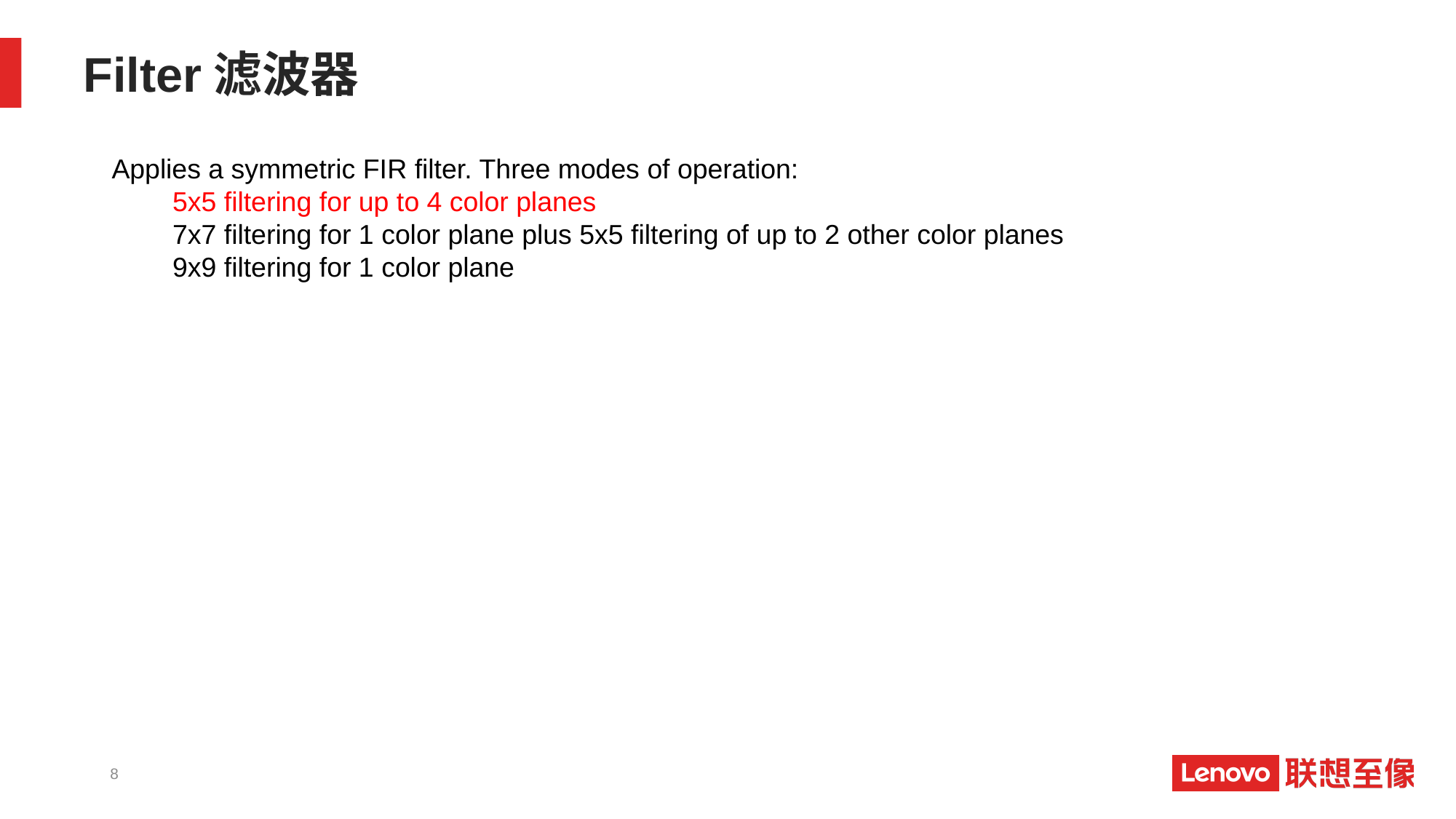

# Filter滤波器
Applies a symmetric FIR filter. Three modes of operation:
        5x5 filtering for up to 4 color planes
        7x7 filtering for 1 color plane plus 5x5 filtering of up to 2 other color planes
        9x9 filtering for 1 color plane
8